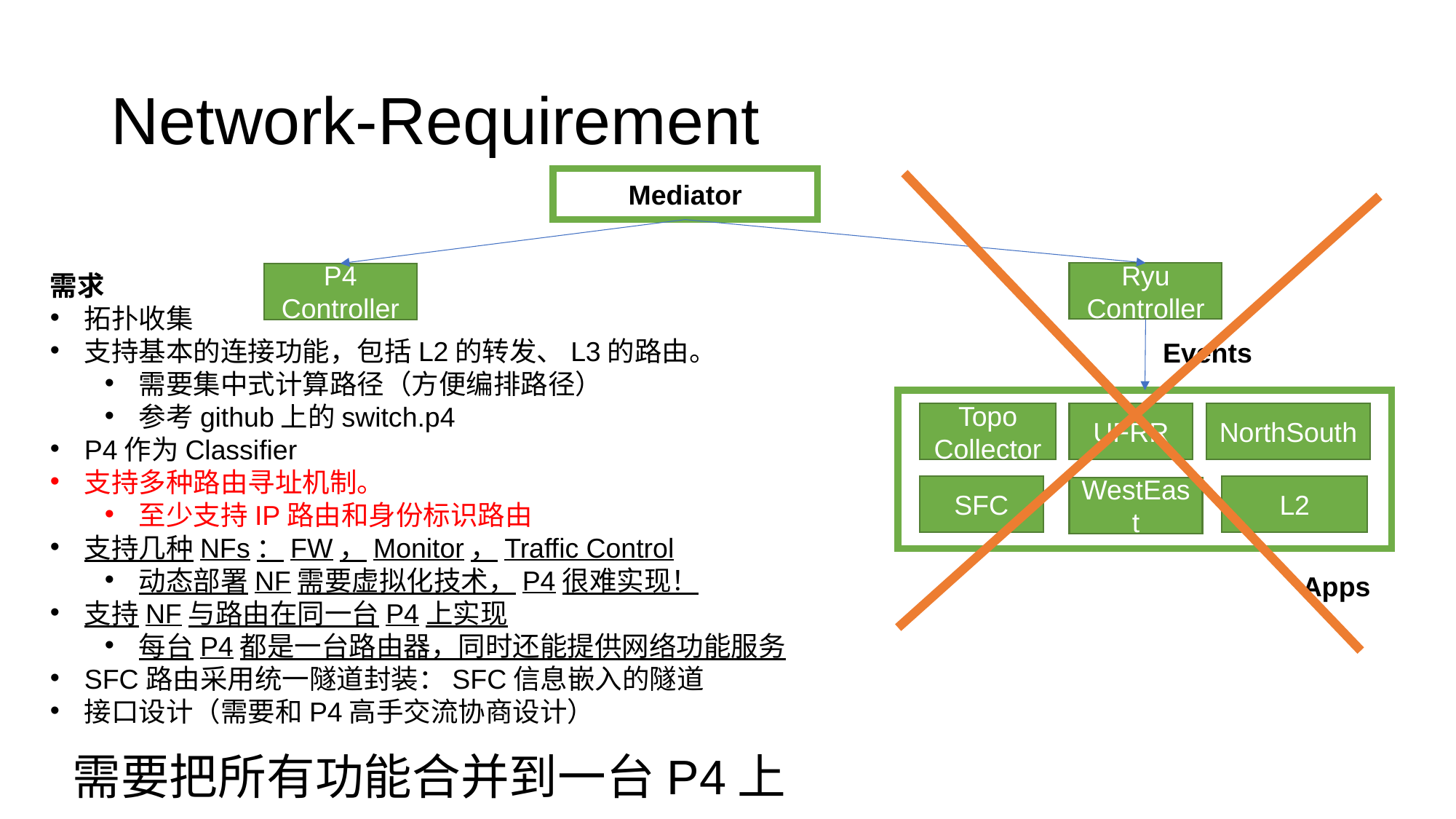

# Network-Requirement
Mediator
需求
拓扑收集
支持基本的连接功能，包括L2的转发、L3的路由。
需要集中式计算路径（方便编排路径）
参考github上的switch.p4
P4作为Classifier
支持多种路由寻址机制。
至少支持IP路由和身份标识路由
支持几种NFs：FW，Monitor，Traffic Control
动态部署NF需要虚拟化技术，P4很难实现！
支持NF与路由在同一台P4上实现
每台P4都是一台路由器，同时还能提供网络功能服务
SFC路由采用统一隧道封装：SFC信息嵌入的隧道
接口设计（需要和P4高手交流协商设计）
Ryu
Controller
P4
Controller
Events

UFRR
NorthSouth
Topo
Collector
SFC
L2
WestEast
Apps
需要把所有功能合并到一台P4上